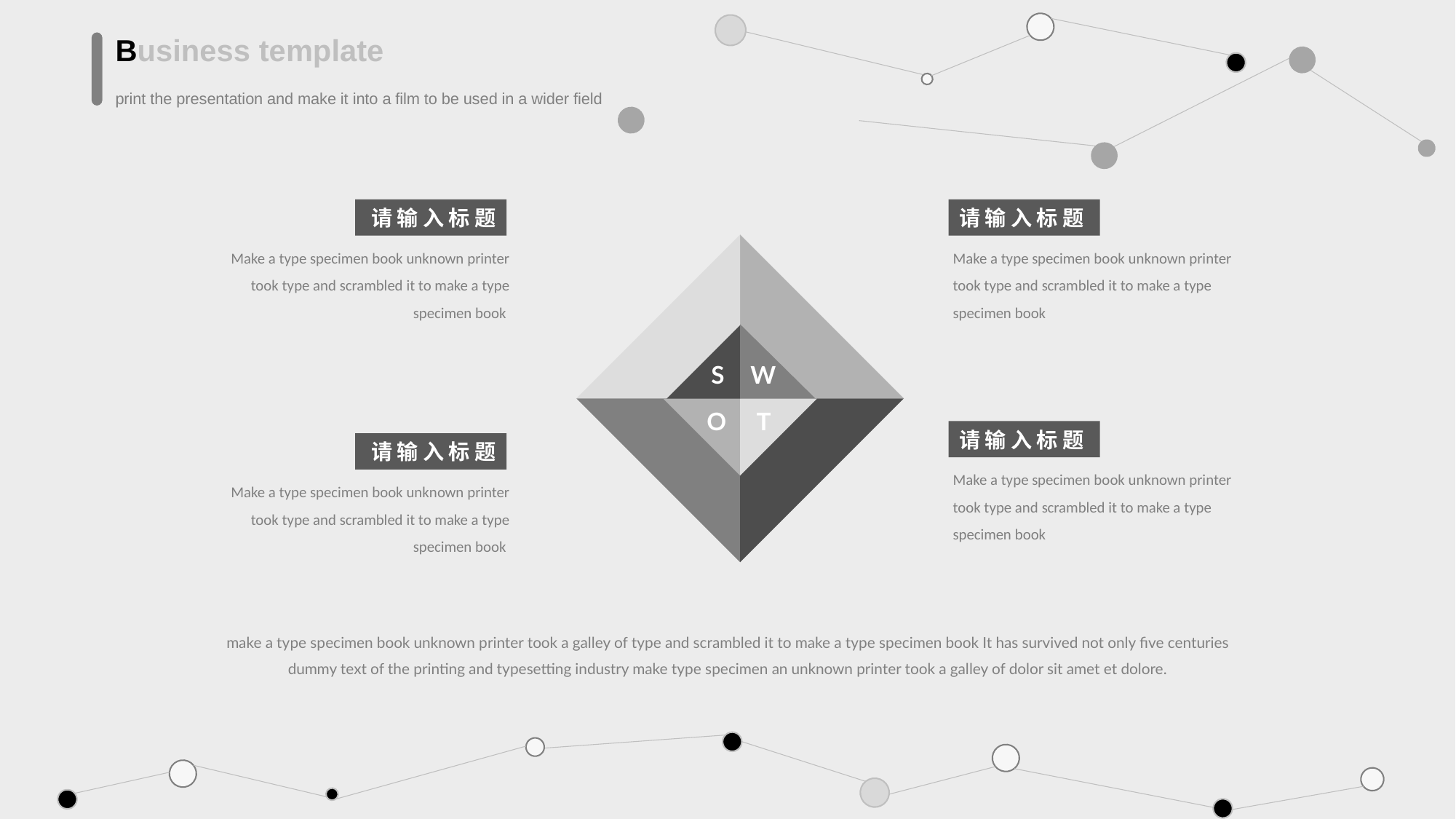

Business template

print the presentation and make it into a film to be used in a wider field

请输入标题

Make a type specimen book unknown printer took type and scrambled it to make a type specimen book

请输入标题

Make a type specimen book unknown printer took type and scrambled it to make a type specimen book

W
S

T
O
请输入标题
请输入标题

Make a type specimen book unknown printer took type and scrambled it to make a type specimen book

Make a type specimen book unknown printer took type and scrambled it to make a type specimen book

make a type specimen book unknown printer took a galley of type and scrambled it to make a type specimen book It has survived not only five centuries dummy text of the printing and typesetting industry make type specimen an unknown printer took a galley of dolor sit amet et dolore.